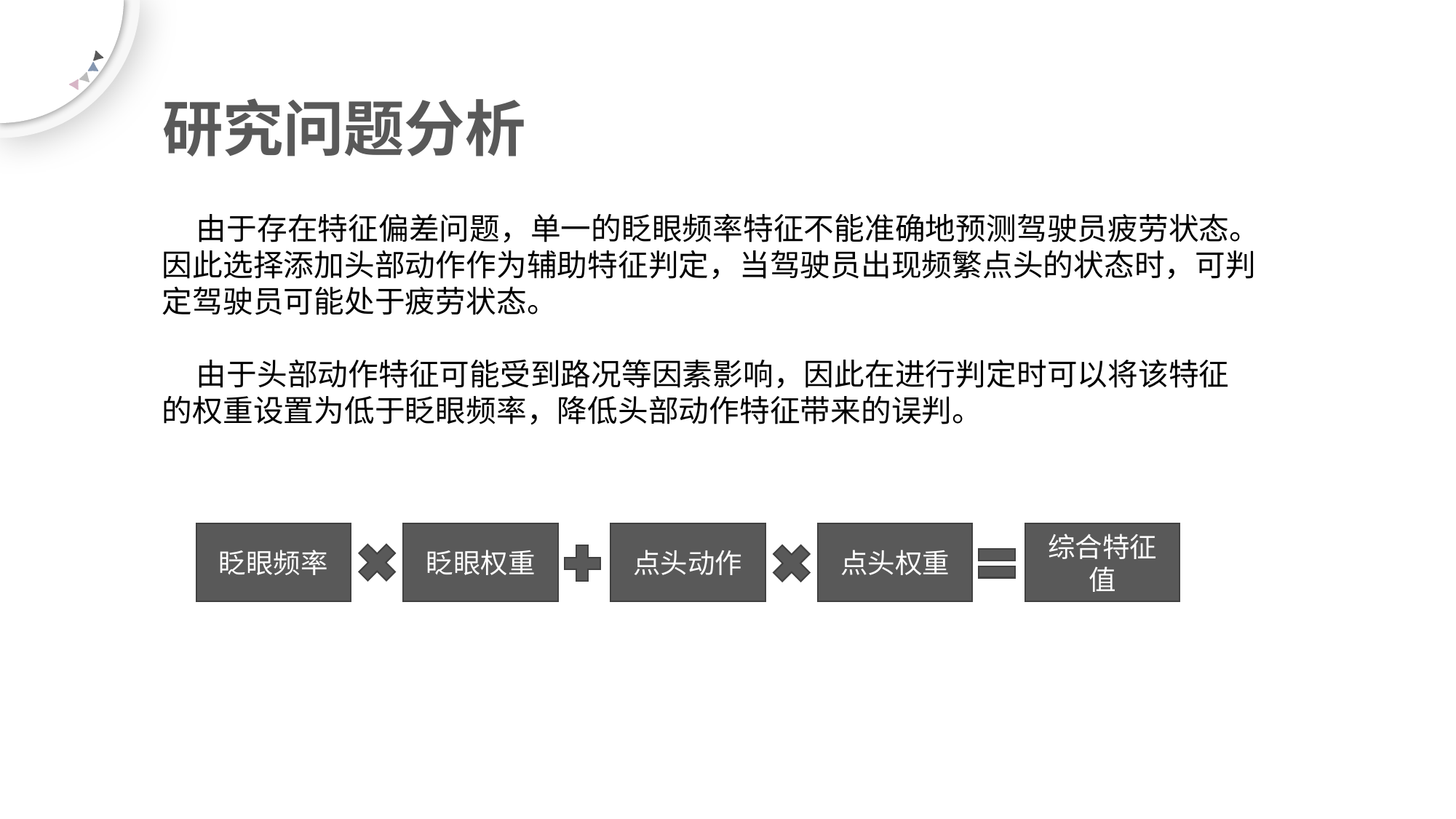

# 研究问题分析
    由于存在特征偏差问题，单一的眨眼频率特征不能准确地预测驾驶员疲劳状态。因此选择添加头部动作作为辅助特征判定，当驾驶员出现频繁点头的状态时，可判定驾驶员可能处于疲劳状态。

    由于头部动作特征可能受到路况等因素影响，因此在进行判定时可以将该特征的权重设置为低于眨眼频率，降低头部动作特征带来的误判。
点头权重
综合特征值
眨眼权重
眨眼频率
点头动作